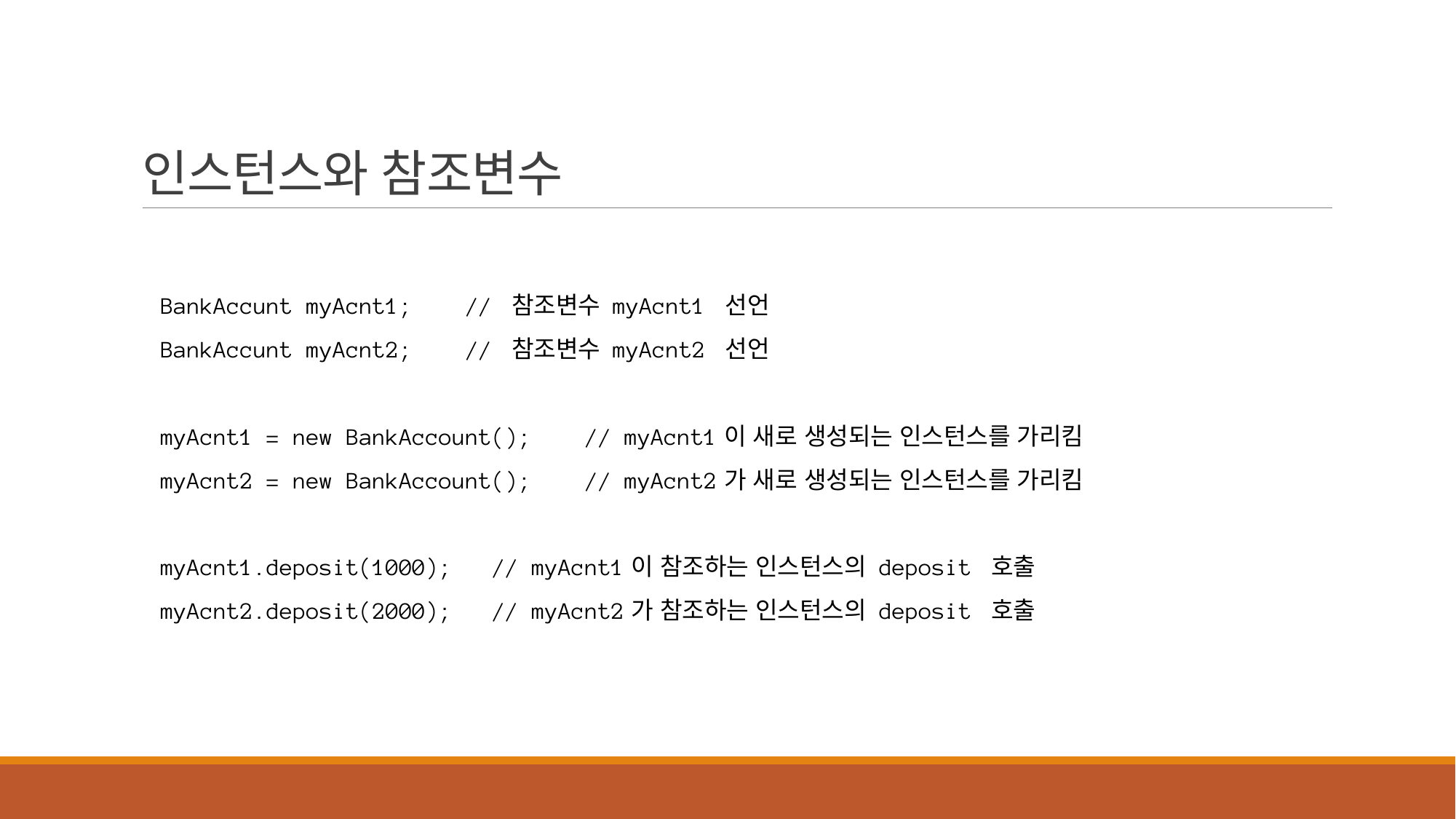

인스턴스와 참조변수
BankAccunt myAcnt1;    // 참조변수 myAcnt1 선언
BankAccunt myAcnt2;    // 참조변수 myAcnt2 선언

myAcnt1 = new BankAccount();    // myAcnt1이 새로 생성되는 인스턴스를 가리킴
myAcnt2 = new BankAccount();    // myAcnt2가 새로 생성되는 인스턴스를 가리킴

myAcnt1.deposit(1000);   // myAcnt1이 참조하는 인스턴스의 deposit 호출
myAcnt2.deposit(2000);   // myAcnt2가 참조하는 인스턴스의 deposit 호출